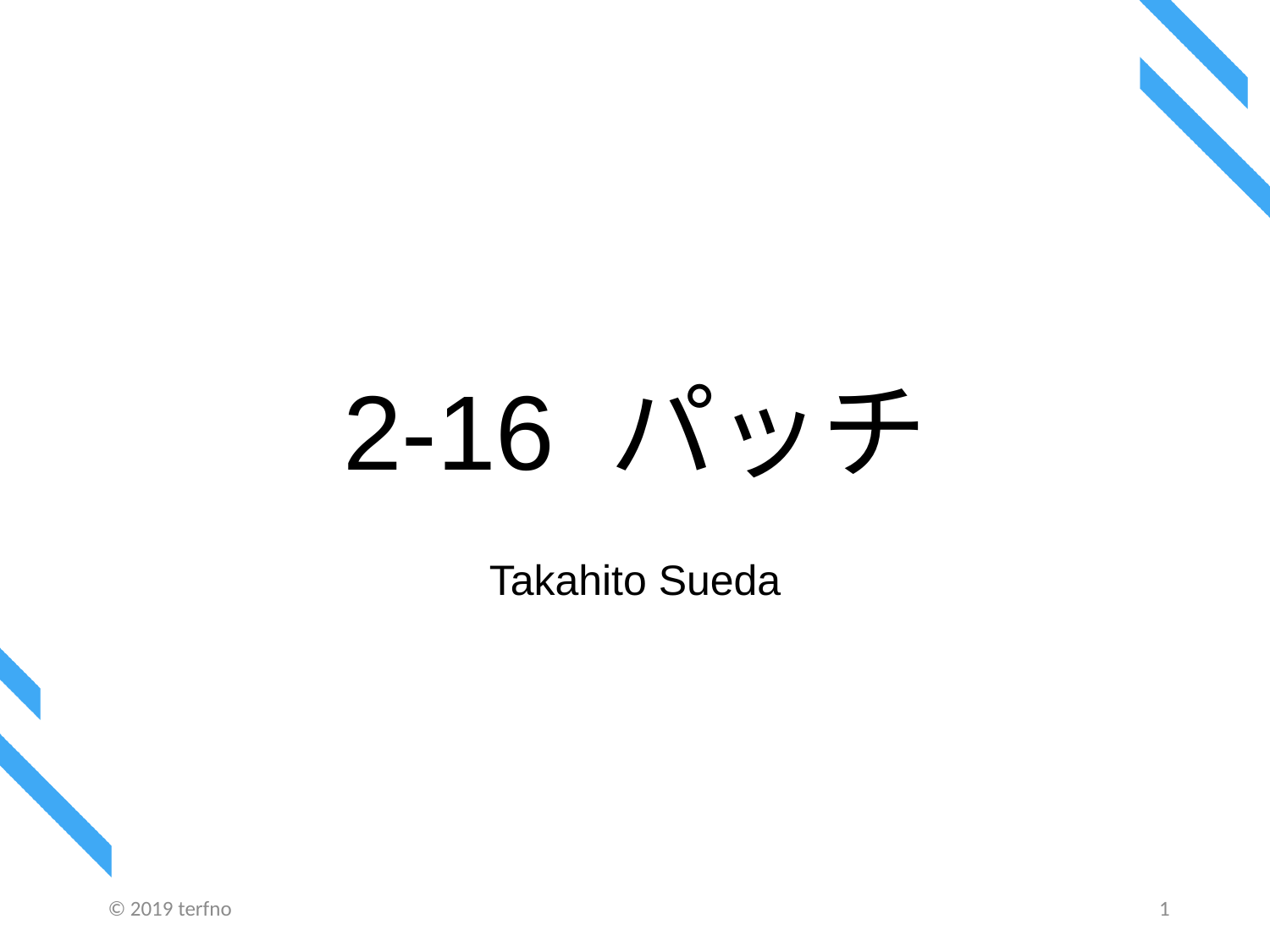

# 2-16 パッチ
Takahito Sueda
© 2019 terfno
1